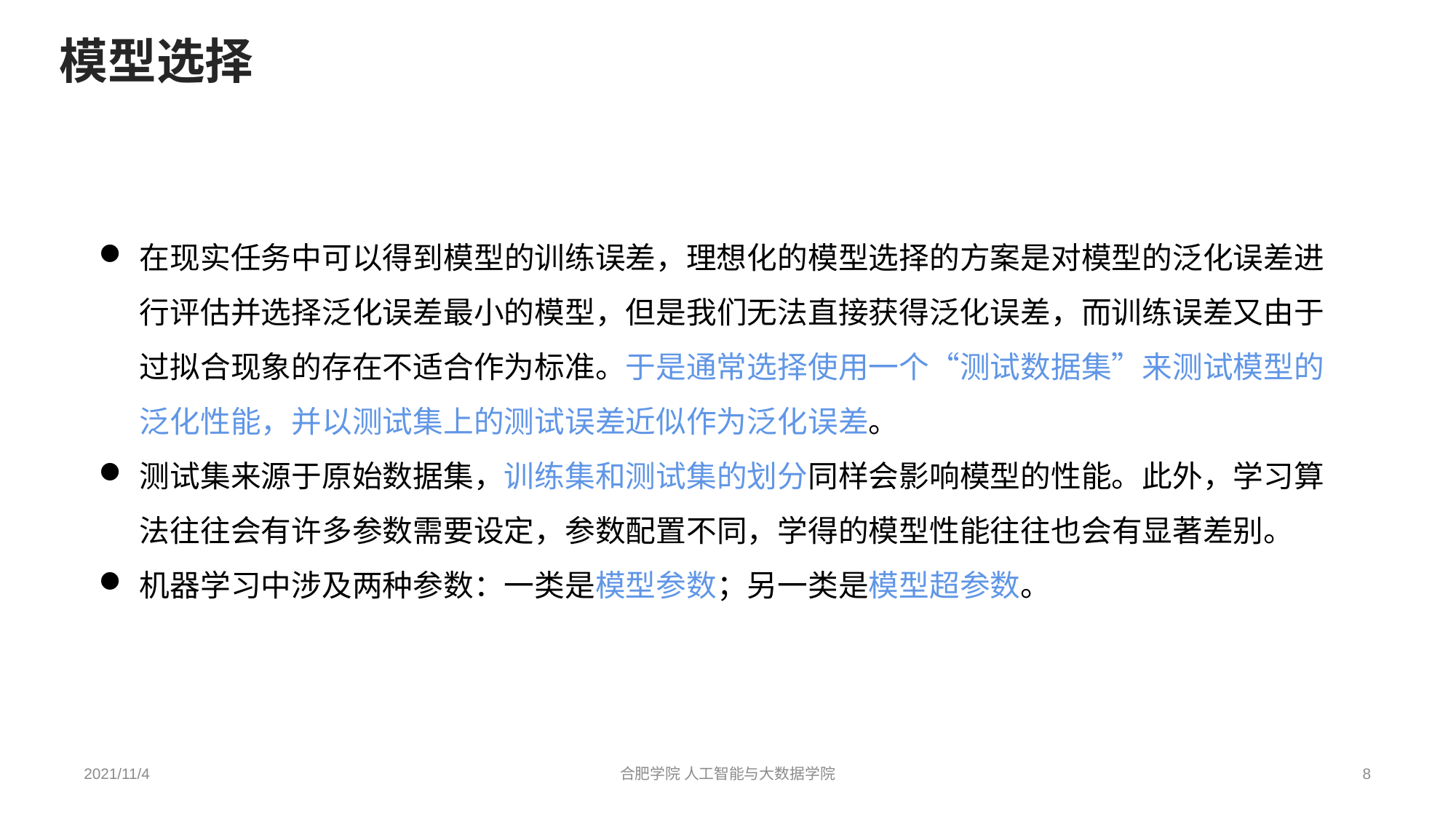

模型选择
在现实任务中可以得到模型的训练误差，理想化的模型选择的方案是对模型的泛化误差进行评估并选择泛化误差最小的模型，但是我们无法直接获得泛化误差，而训练误差又由于过拟合现象的存在不适合作为标准。于是通常选择使用一个“测试数据集”来测试模型的泛化性能，并以测试集上的测试误差近似作为泛化误差。
测试集来源于原始数据集，训练集和测试集的划分同样会影响模型的性能。此外，学习算法往往会有许多参数需要设定，参数配置不同，学得的模型性能往往也会有显著差别。
机器学习中涉及两种参数：一类是模型参数；另一类是模型超参数。
2021/11/4
合肥学院 人工智能与大数据学院
8